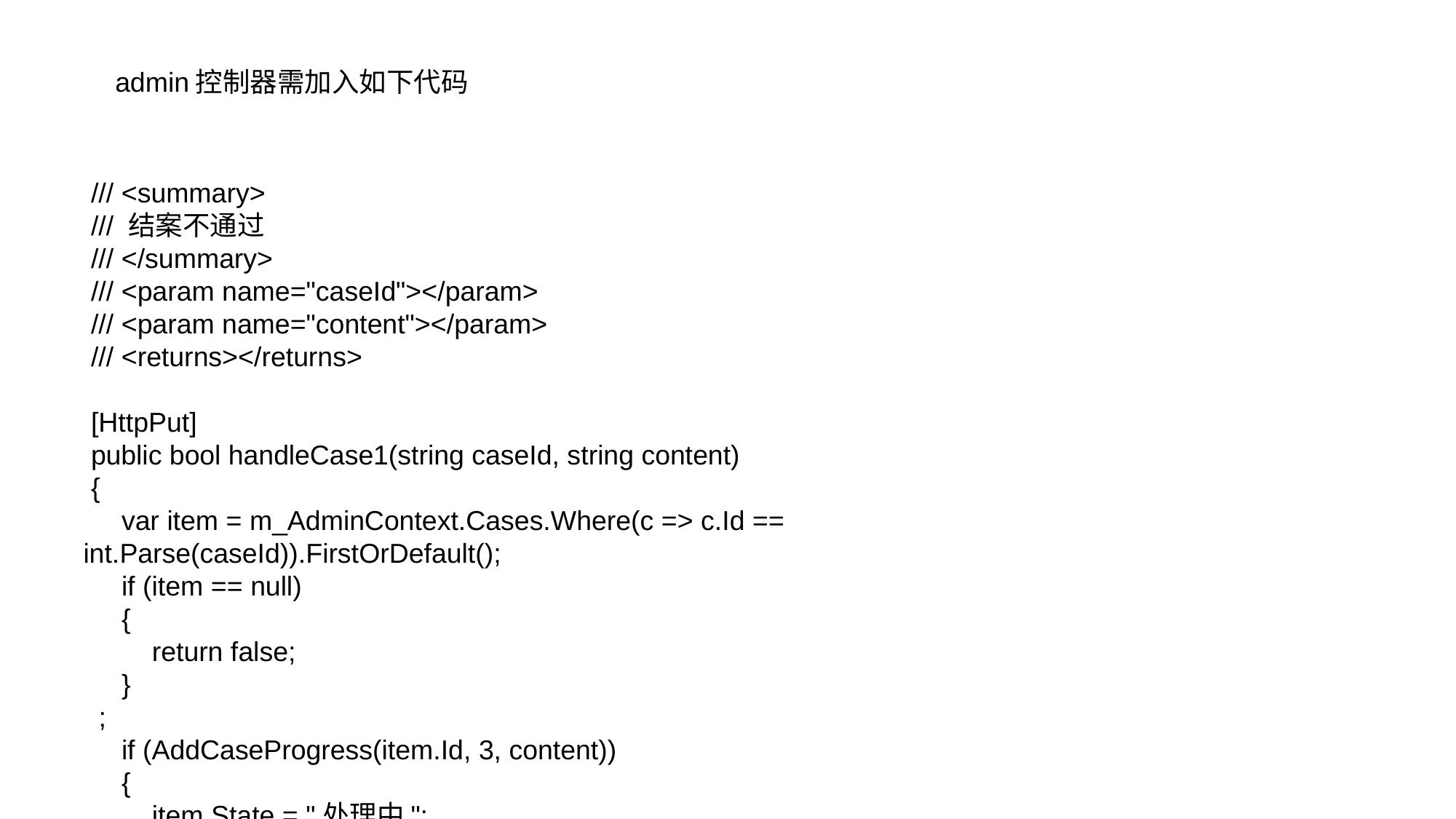

admin控制器需加入如下代码
 /// <summary>
 /// 结案不通过
 /// </summary>
 /// <param name="caseId"></param>
 /// <param name="content"></param>
 /// <returns></returns>

 [HttpPut]
 public bool handleCase1(string caseId, string content)
 {
     var item = m_AdminContext.Cases.Where(c => c.Id == int.Parse(caseId)).FirstOrDefault();
     if (item == null)
     {
         return false;
     }
  ;
     if (AddCaseProgress(item.Id, 3, content))
     {
         item.State = "处理中";
         item.OrderTake = "处理中";
         item.Content = content;
         m_AdminContext.SaveChanges();
     }
     return true;

 }